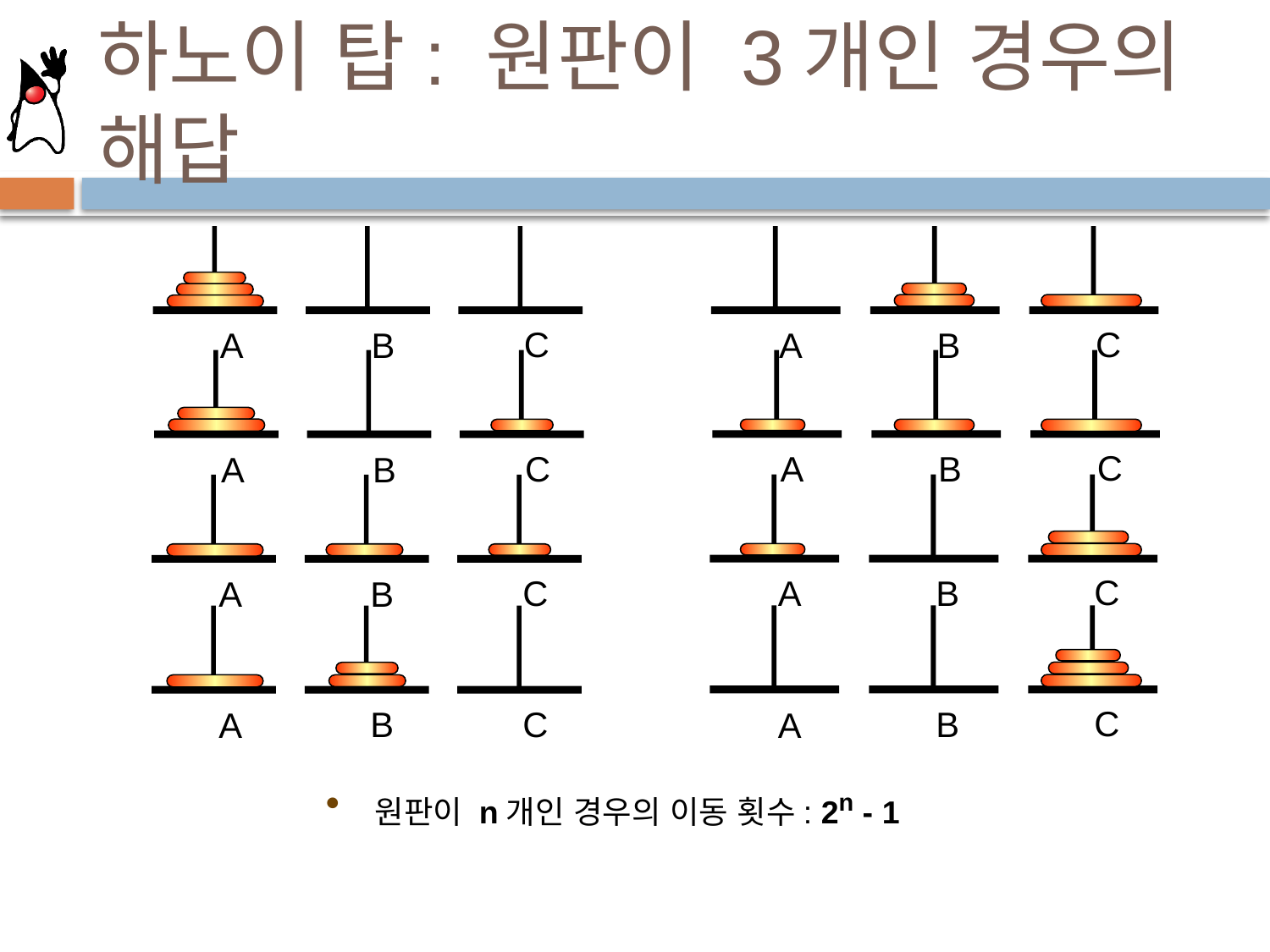

# 하노이 탑: 원판이 3개인 경우의 해답

C
B
A

C
A
B

C
A
B

C
B
A

C
B
A

C
B
A

C
B
A

C
B
A
원판이 n개인 경우의 이동 횟수: 2n - 1